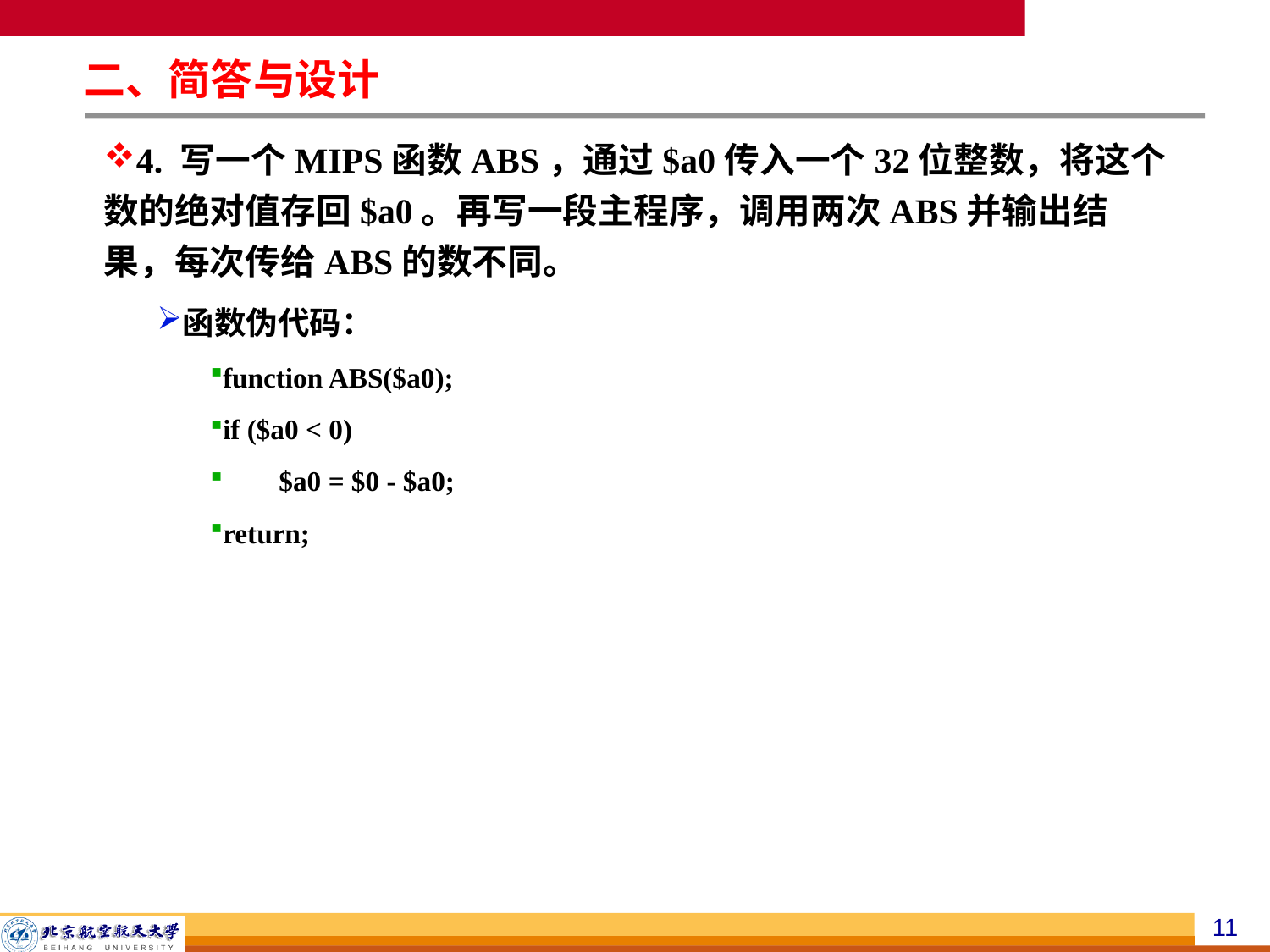

二、简答与设计
4. 写一个MIPS函数ABS，通过$a0传入一个32位整数，将这个数的绝对值存回$a0。再写一段主程序，调用两次ABS并输出结果，每次传给ABS的数不同。
函数伪代码：
function ABS($a0);
if ($a0 < 0)
        $a0 = $0 - $a0;
return;